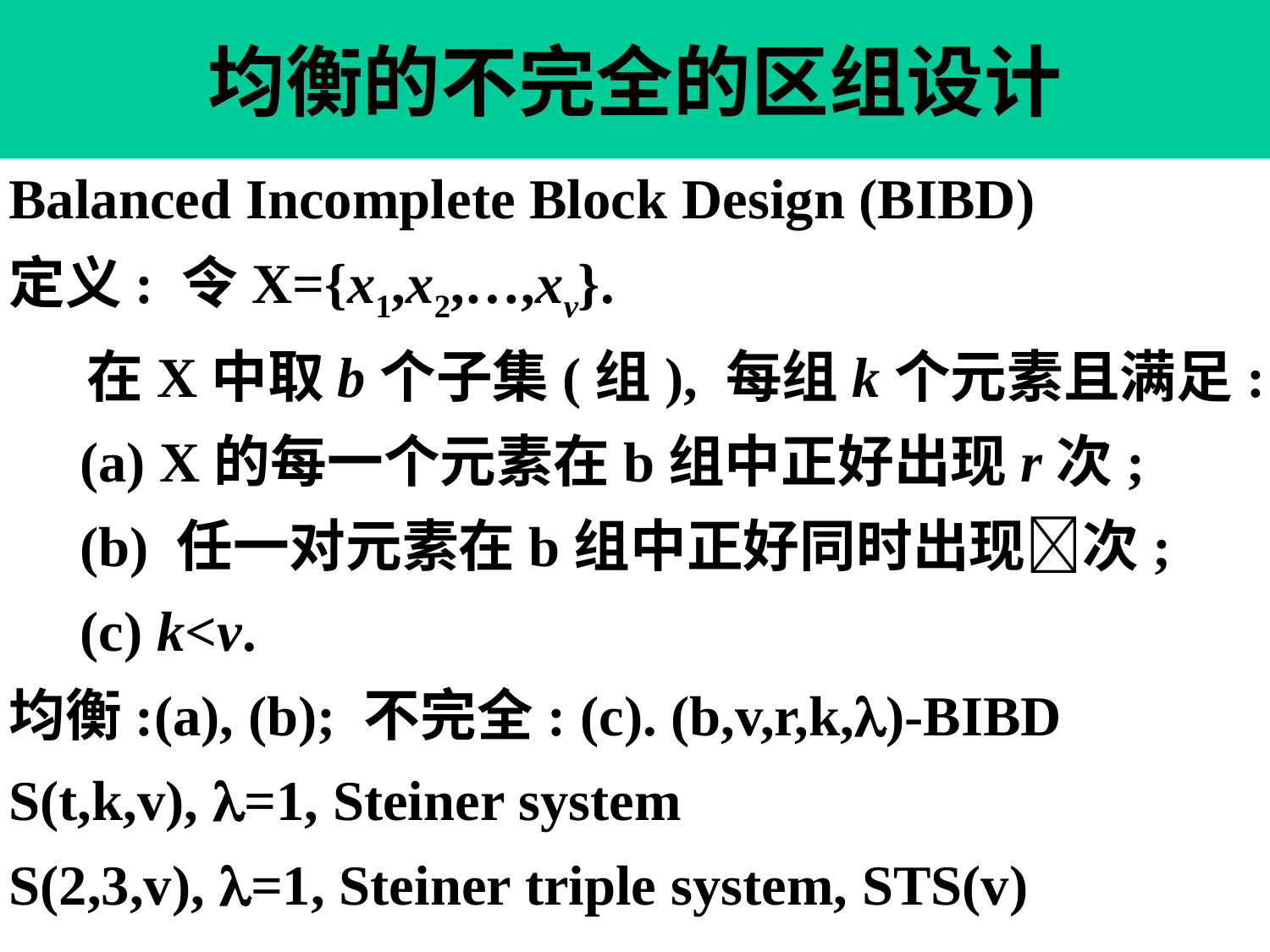

均衡的不完全的区组设计
Balanced Incomplete Block Design (BIBD)
定义: 令X={x1,x2,…,xv}.
     在X中取b个子集(组), 每组k个元素且满足:
     (a) X的每一个元素在b组中正好出现r次;
     (b) 任一对元素在b组中正好同时出现λ次;
     (c) k<v.
均衡:(a), (b); 不完全: (c). (b,v,r,k,λ)-BIBD
S(t,k,v), λ=1, Steiner system
S(2,3,v), λ=1, Steiner triple system, STS(v)